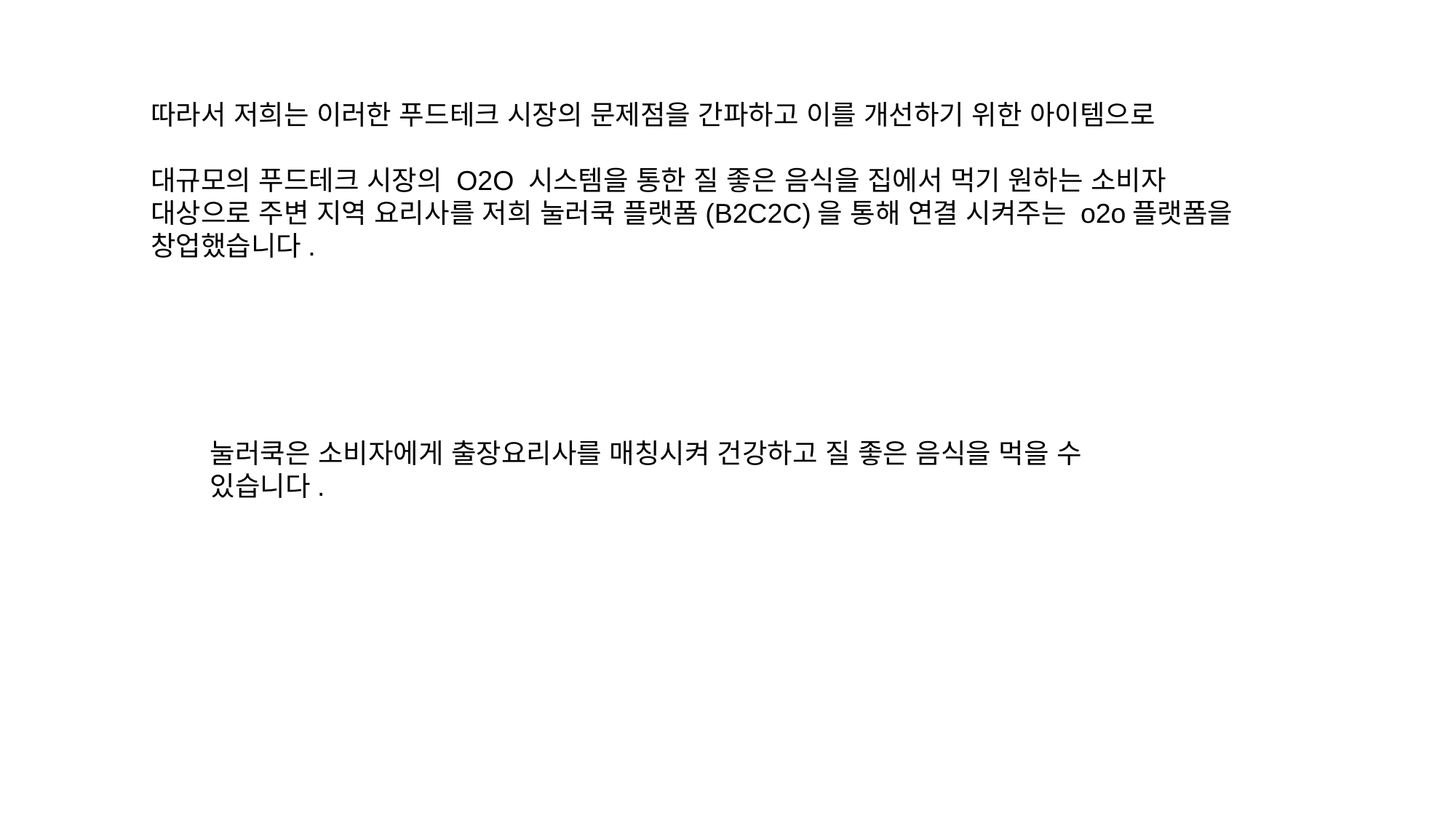

따라서 저희는 이러한 푸드테크 시장의 문제점을 간파하고 이를 개선하기 위한 아이템으로

대규모의 푸드테크 시장의 O2O 시스템을 통한 질 좋은 음식을 집에서 먹기 원하는 소비자 대상으로 주변 지역 요리사를 저희 눌러쿡 플랫폼(B2C2C)을 통해 연결 시켜주는 o2o플랫폼을 창업했습니다.
눌러쿡은 소비자에게 출장요리사를 매칭시켜 건강하고 질 좋은 음식을 먹을 수 있습니다.